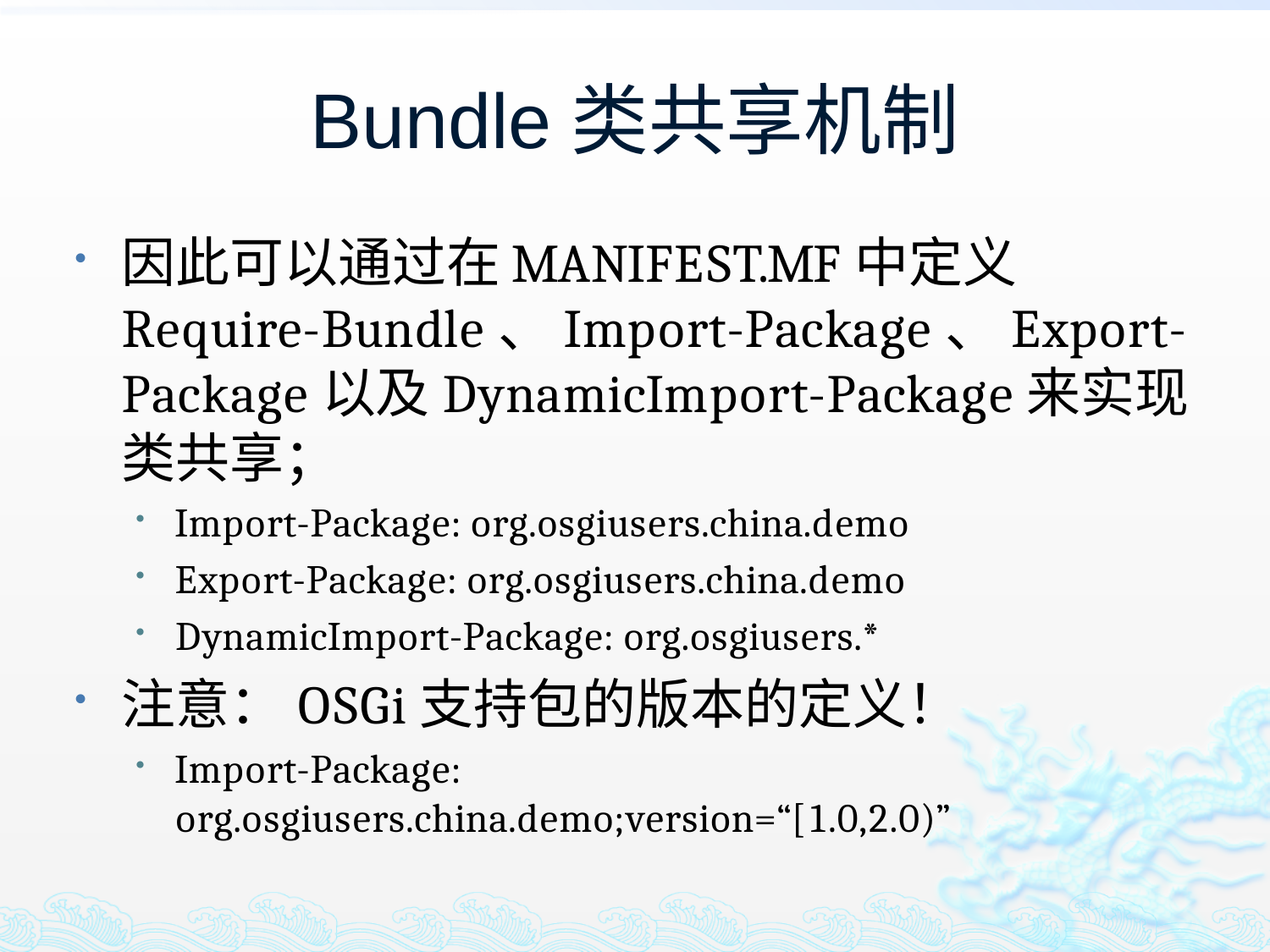

# Bundle类共享机制
因此可以通过在MANIFEST.MF中定义Require-Bundle、Import-Package、Export-Package以及DynamicImport-Package来实现类共享；
Import-Package: org.osgiusers.china.demo
Export-Package: org.osgiusers.china.demo
DynamicImport-Package: org.osgiusers.*
注意：OSGi支持包的版本的定义！
Import-Package: org.osgiusers.china.demo;version=“[1.0,2.0)”